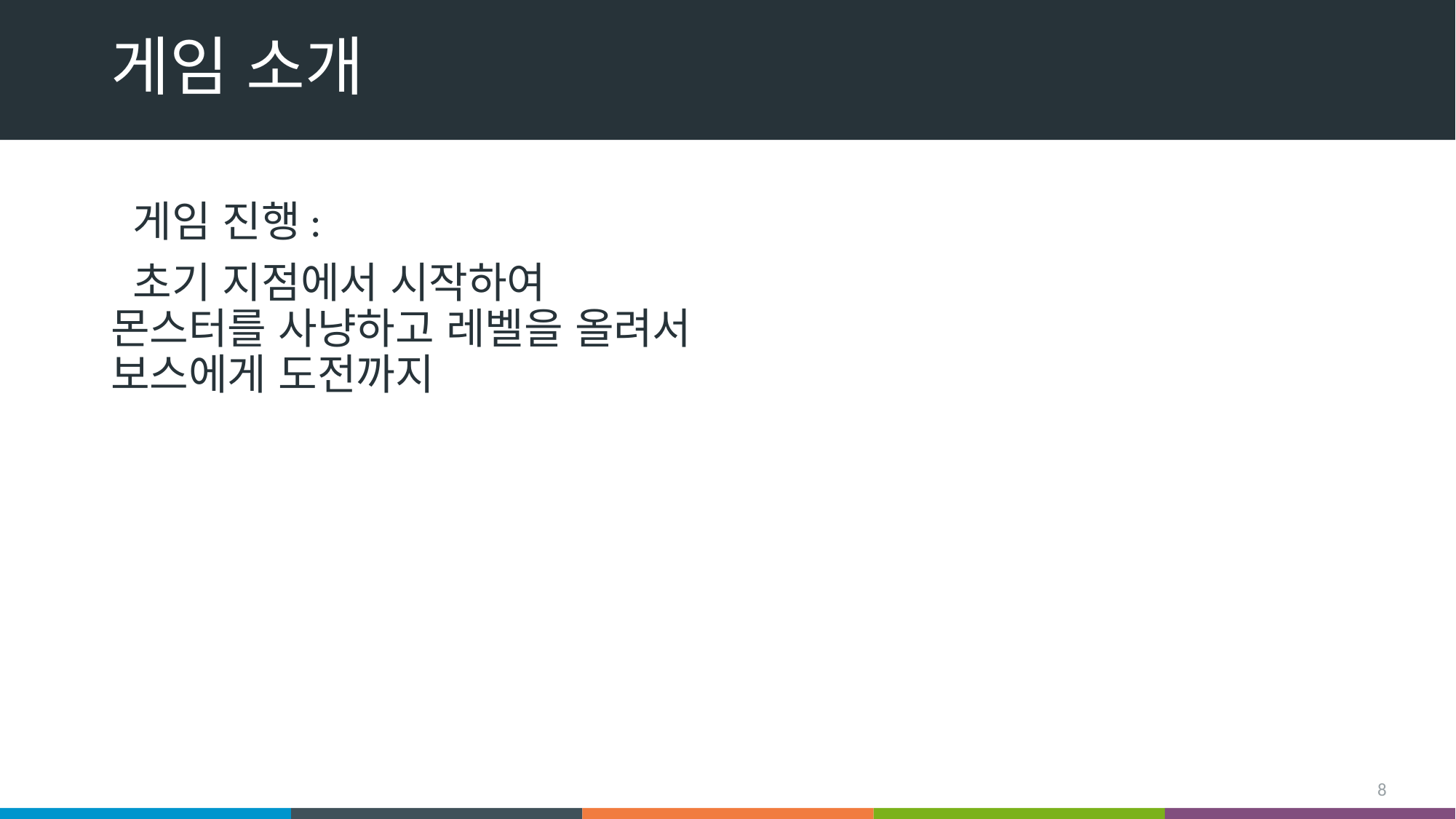

# 게임 소개
 게임 진행:
 초기 지점에서 시작하여 몬스터를 사냥하고 레벨을 올려서 보스에게 도전까지

8